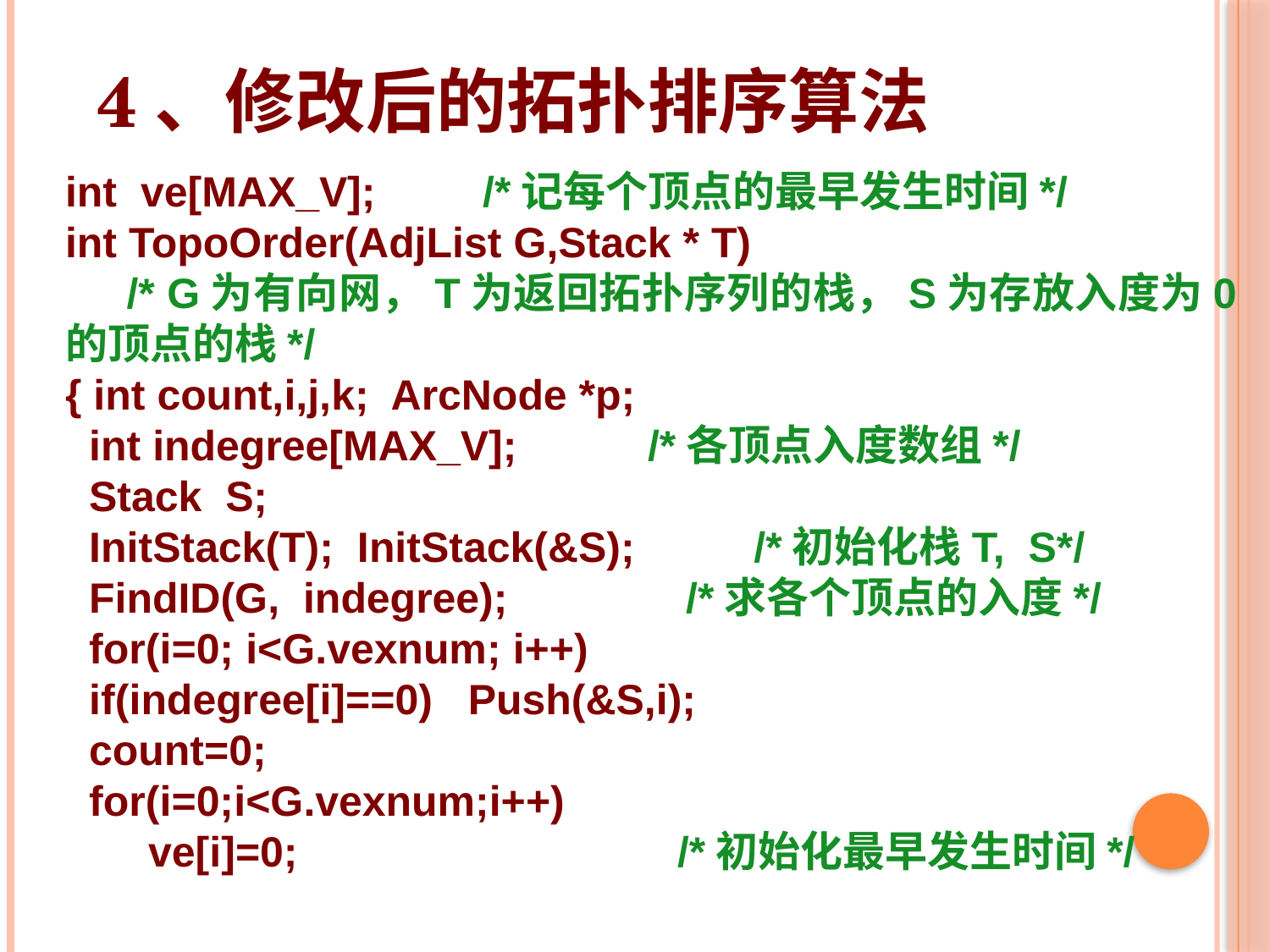

# 4、修改后的拓扑排序算法
int  ve[MAX_V];         /*记每个顶点的最早发生时间*/
int TopoOrder(AdjList G,Stack * T)
     /* G为有向网，T为返回拓扑序列的栈，S为存放入度为0的顶点的栈*/
{ int count,i,j,k;  ArcNode *p;
  int indegree[MAX_V];           /*各顶点入度数组*/
  Stack  S;
  InitStack(T);  InitStack(&S);          /*初始化栈T,  S*/
  FindID(G,  indegree);               /*求各个顶点的入度*/
  for(i=0; i<G.vexnum; i++)
  if(indegree[i]==0)   Push(&S,i);
  count=0;
  for(i=0;i<G.vexnum;i++)
       ve[i]=0;                                /*初始化最早发生时间*/